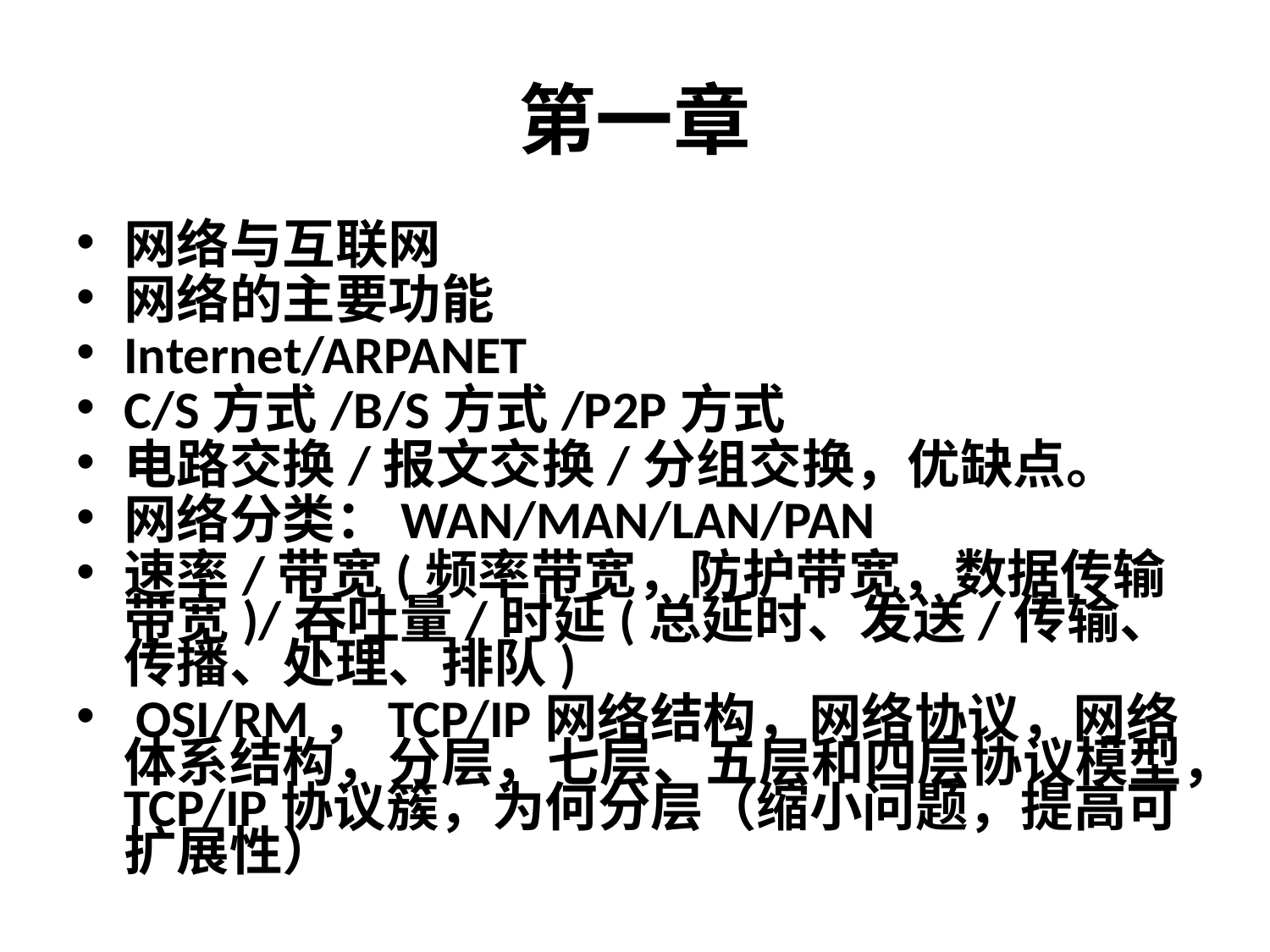

# 第一章
网络与互联网
网络的主要功能
Internet/ARPANET
C/S方式/B/S方式/P2P方式
电路交换/报文交换/分组交换，优缺点。
网络分类：WAN/MAN/LAN/PAN
速率/带宽(频率带宽，防护带宽，数据传输带宽)/吞吐量/时延(总延时、发送/传输、传播、处理、排队)
 OSI/RM，TCP/IP网络结构，网络协议，网络体系结构，分层，七层、五层和四层协议模型，TCP/IP协议簇，为何分层（缩小问题，提高可扩展性）